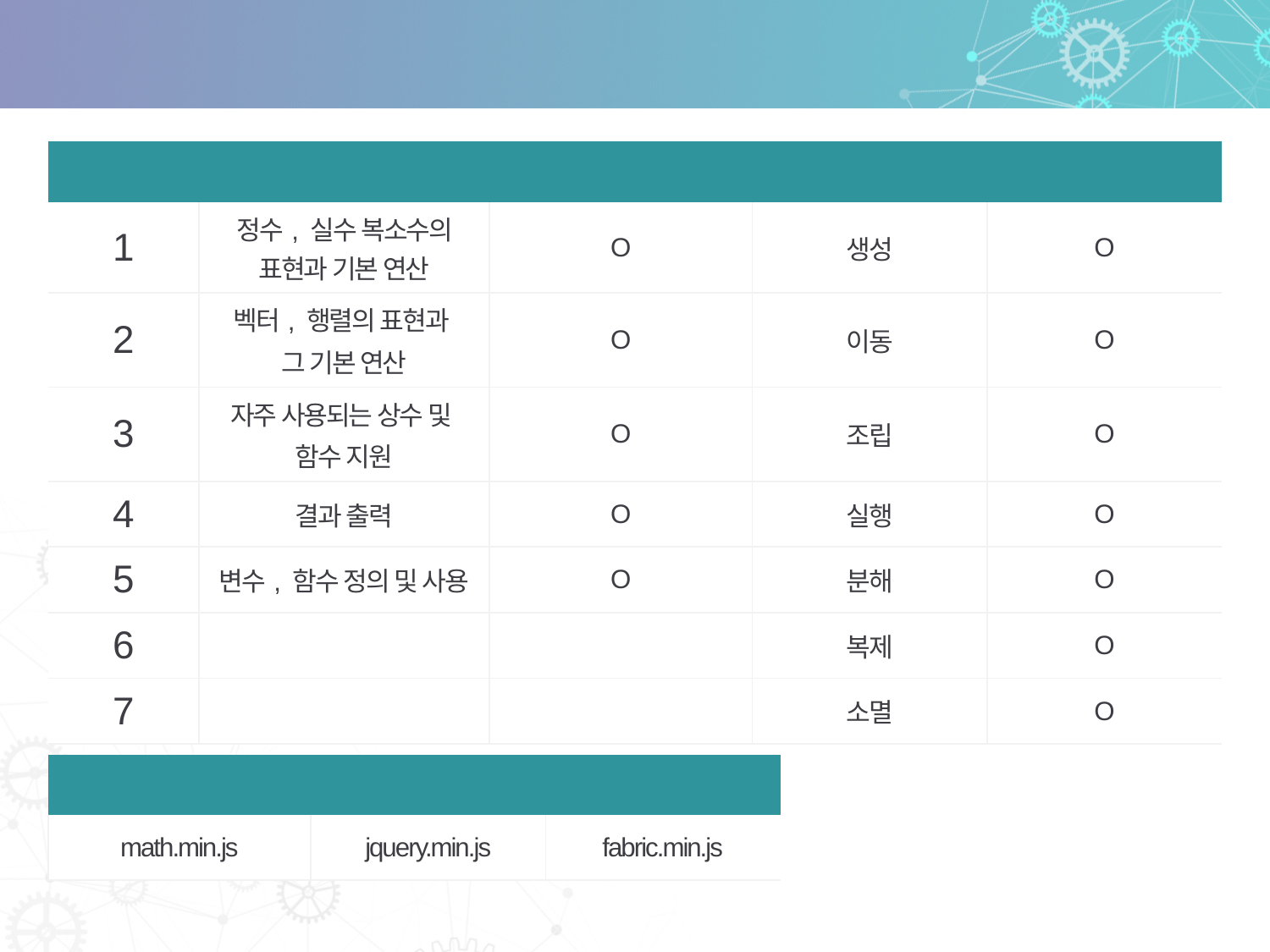

# 구현 완성도 요약 & 오픈 소스 라이브러리
| 순서 | 기능적 요구조건 | 구현여부 | 인터페이스 | 구현여부 |
| --- | --- | --- | --- | --- |
| 1 | 정수, 실수 복소수의 표현과 기본 연산 | O | 생성 | O |
| 2 | 벡터, 행렬의 표현과 그 기본 연산 | O | 이동 | O |
| 3 | 자주 사용되는 상수 및 함수 지원 | O | 조립 | O |
| 4 | 결과 출력 | O | 실행 | O |
| 5 | 변수, 함수 정의 및 사용 | O | 분해 | O |
| 6 |  |  | 복제 | O |
| 7 |  |  | 소멸 | O |
| 사용된 라이브러리 |  |  |
| --- | --- | --- |
| math.min.js | jquery.min.js | fabric.min.js |